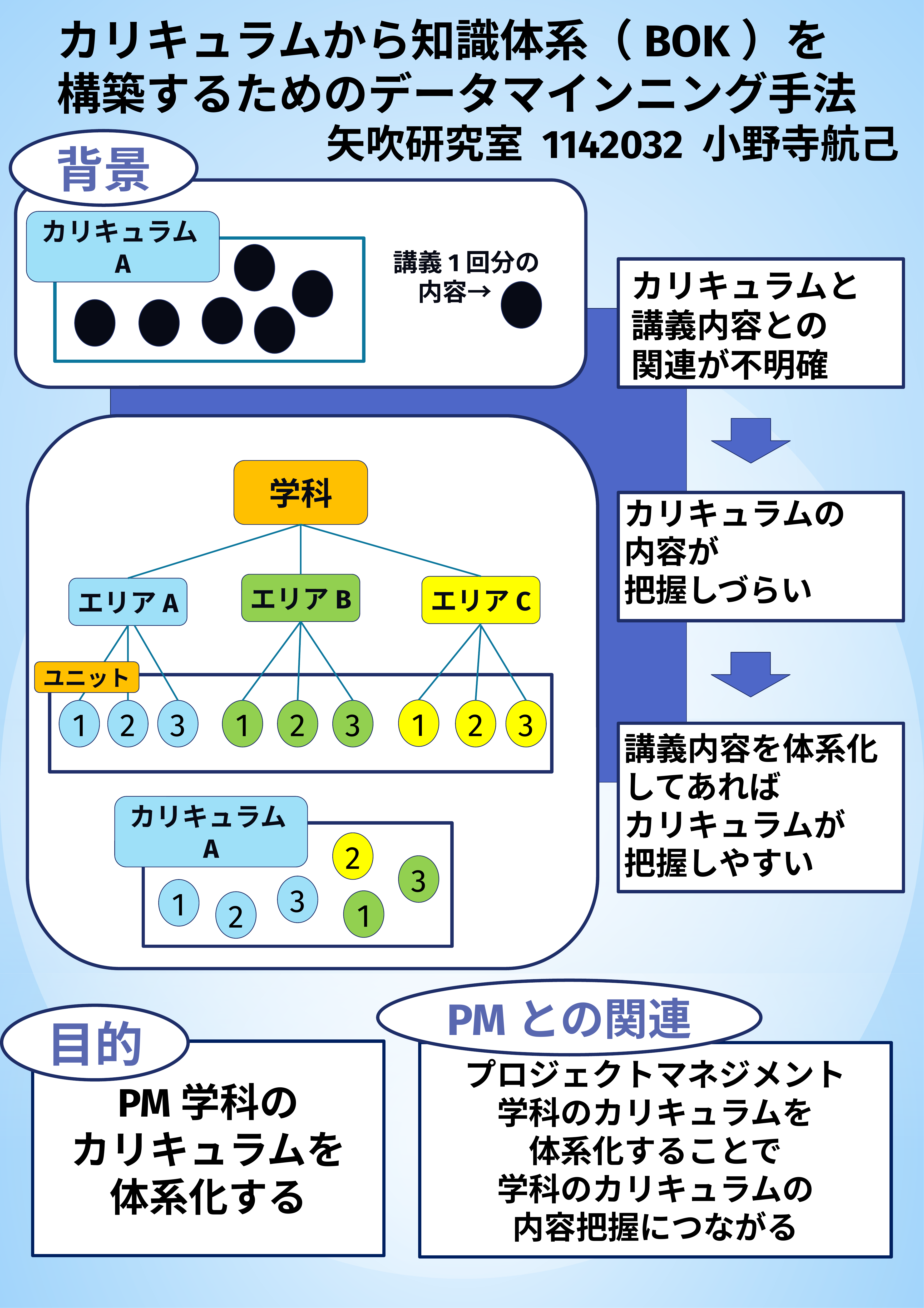

カリキュラムから知識体系（BOK）を
構築するためのデータマインニング手法
矢吹研究室 1142032 小野寺航己
背景

カリキュラムA

講義1回分の
　内容→

カリキュラムと
講義内容との
関連が不明確

学科
カリキュラムの
内容が
把握しづらい

エリアB
エリアC
エリアA

ユニット

1
1
2
3
1
2
3
2
3

講義内容を体系化
してあれば
カリキュラムが
把握しやすい
カリキュラムA

2
3
3
1
1
2
PMとの関連
目的
PM学科の
カリキュラムを
体系化する
プロジェクトマネジメント
学科のカリキュラムを
体系化することで
学科のカリキュラムの
内容把握につながる